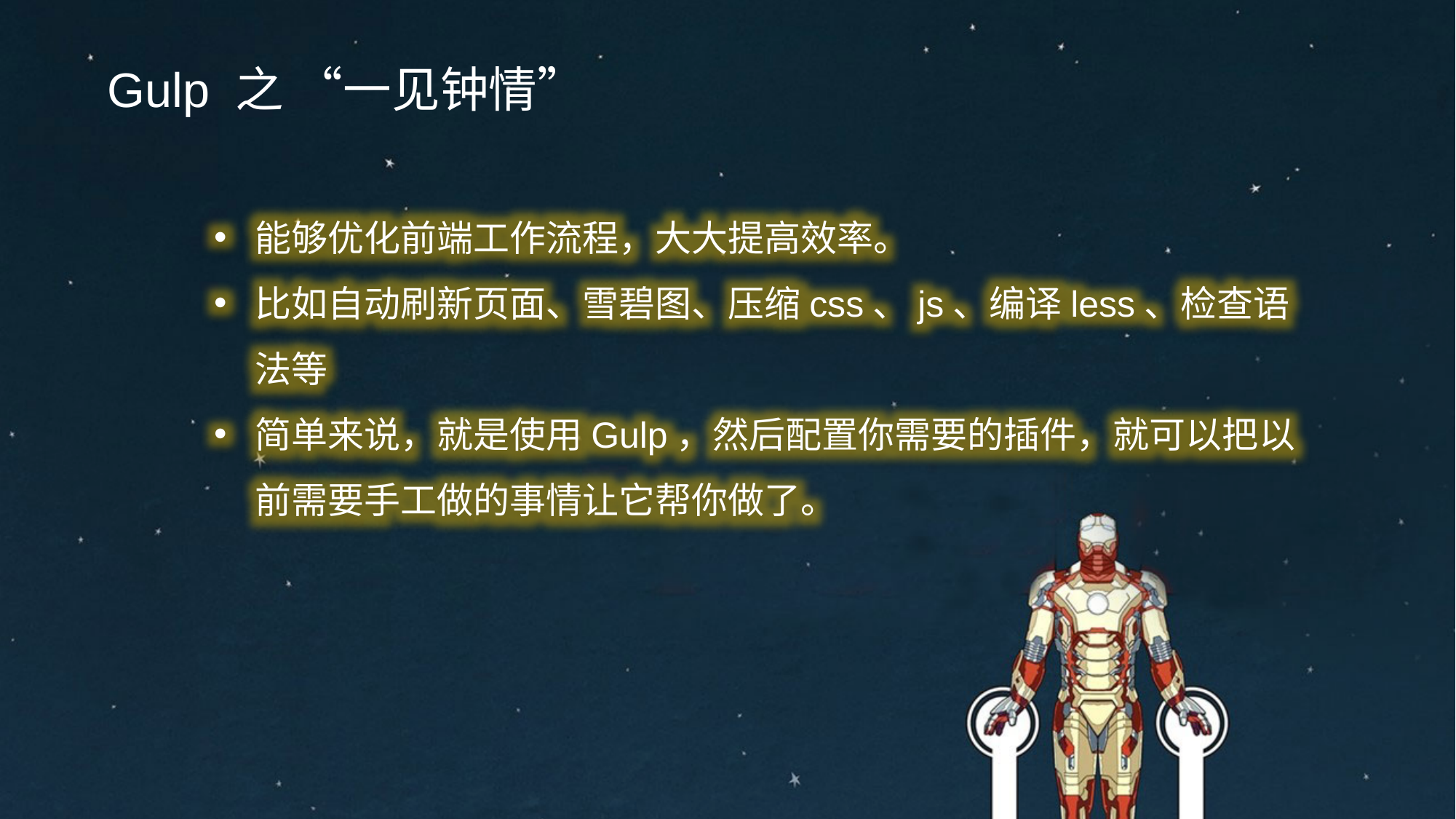

# Gulp 之 “一见钟情”
能够优化前端工作流程，大大提高效率。
比如自动刷新页面、雪碧图、压缩css、js、编译less、检查语法等
简单来说，就是使用Gulp，然后配置你需要的插件，就可以把以前需要手工做的事情让它帮你做了。